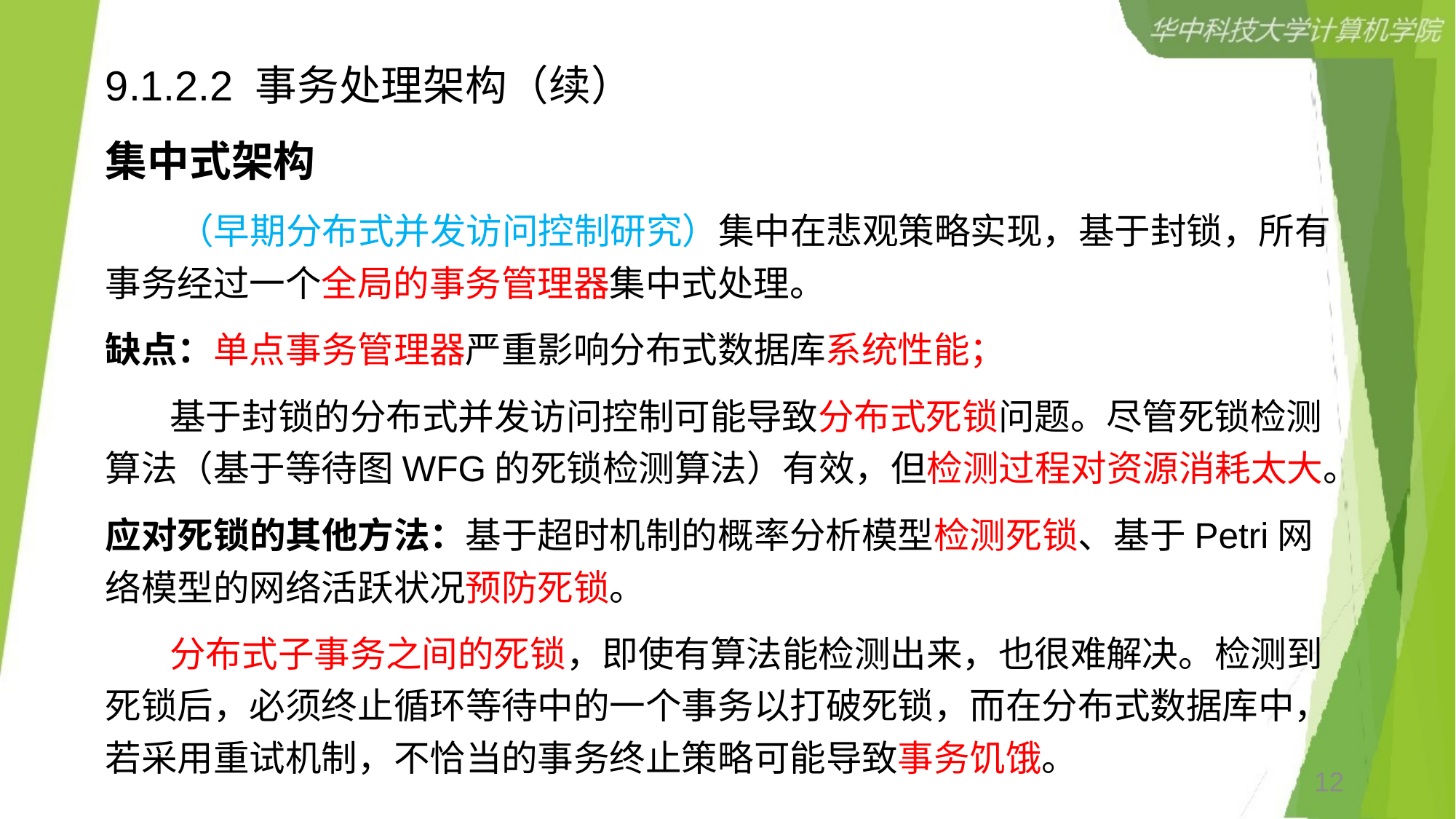

9.1.2.2 事务处理架构（续）
集中式架构
        （早期分布式并发访问控制研究）集中在悲观策略实现，基于封锁，所有事务经过一个全局的事务管理器集中式处理。
缺点：单点事务管理器严重影响分布式数据库系统性能；
       基于封锁的分布式并发访问控制可能导致分布式死锁问题。尽管死锁检测算法（基于等待图WFG的死锁检测算法）有效，但检测过程对资源消耗太大。
应对死锁的其他方法：基于超时机制的概率分析模型检测死锁、基于Petri网络模型的网络活跃状况预防死锁。
       分布式子事务之间的死锁，即使有算法能检测出来，也很难解决。检测到死锁后，必须终止循环等待中的一个事务以打破死锁，而在分布式数据库中，若采用重试机制，不恰当的事务终止策略可能导致事务饥饿。
12